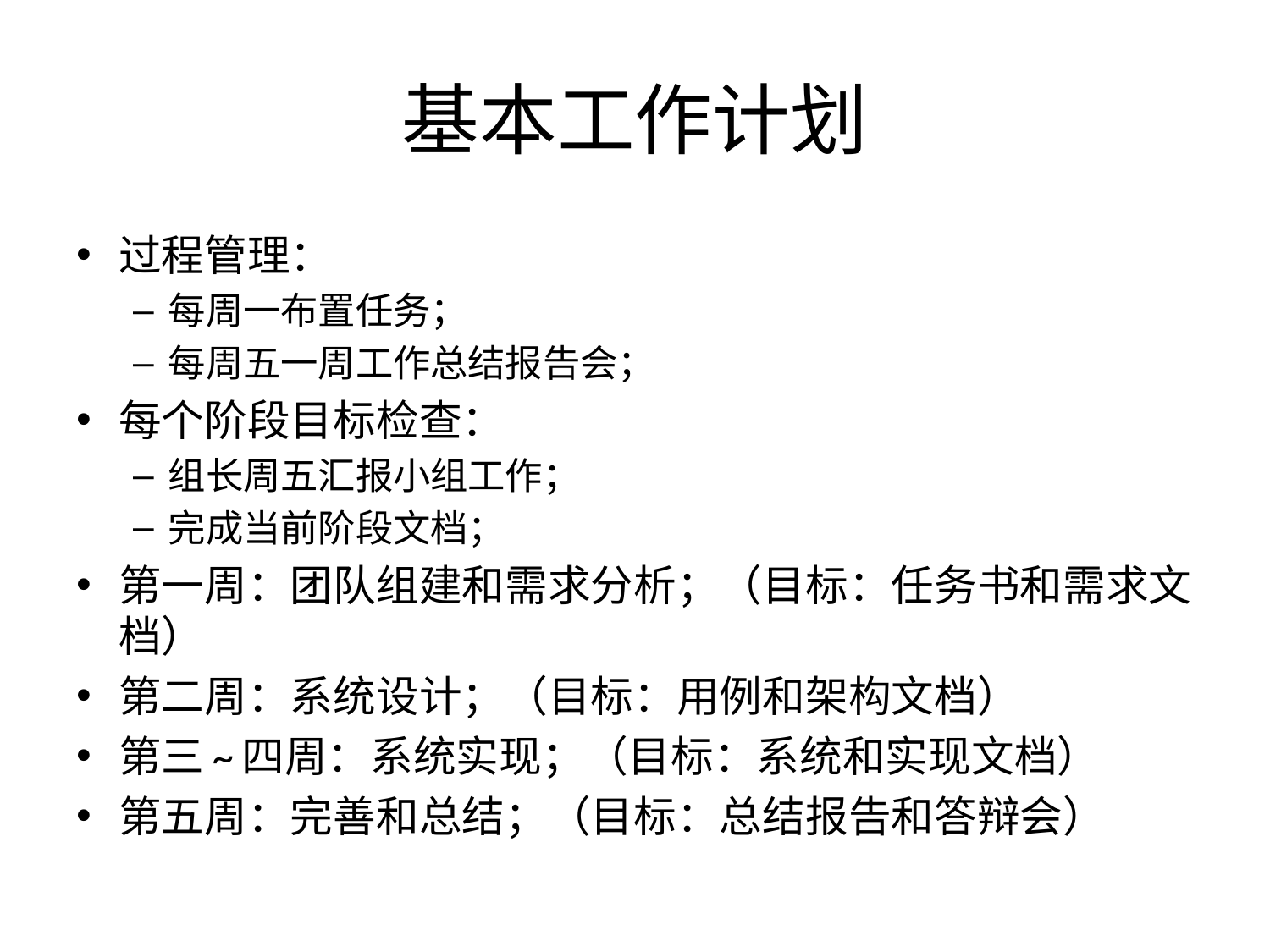

# 基本工作计划
过程管理：
每周一布置任务；
每周五一周工作总结报告会；
每个阶段目标检查：
组长周五汇报小组工作；
完成当前阶段文档；
第一周：团队组建和需求分析；（目标：任务书和需求文档）
第二周：系统设计；（目标：用例和架构文档）
第三~四周：系统实现；（目标：系统和实现文档）
第五周：完善和总结；（目标：总结报告和答辩会）